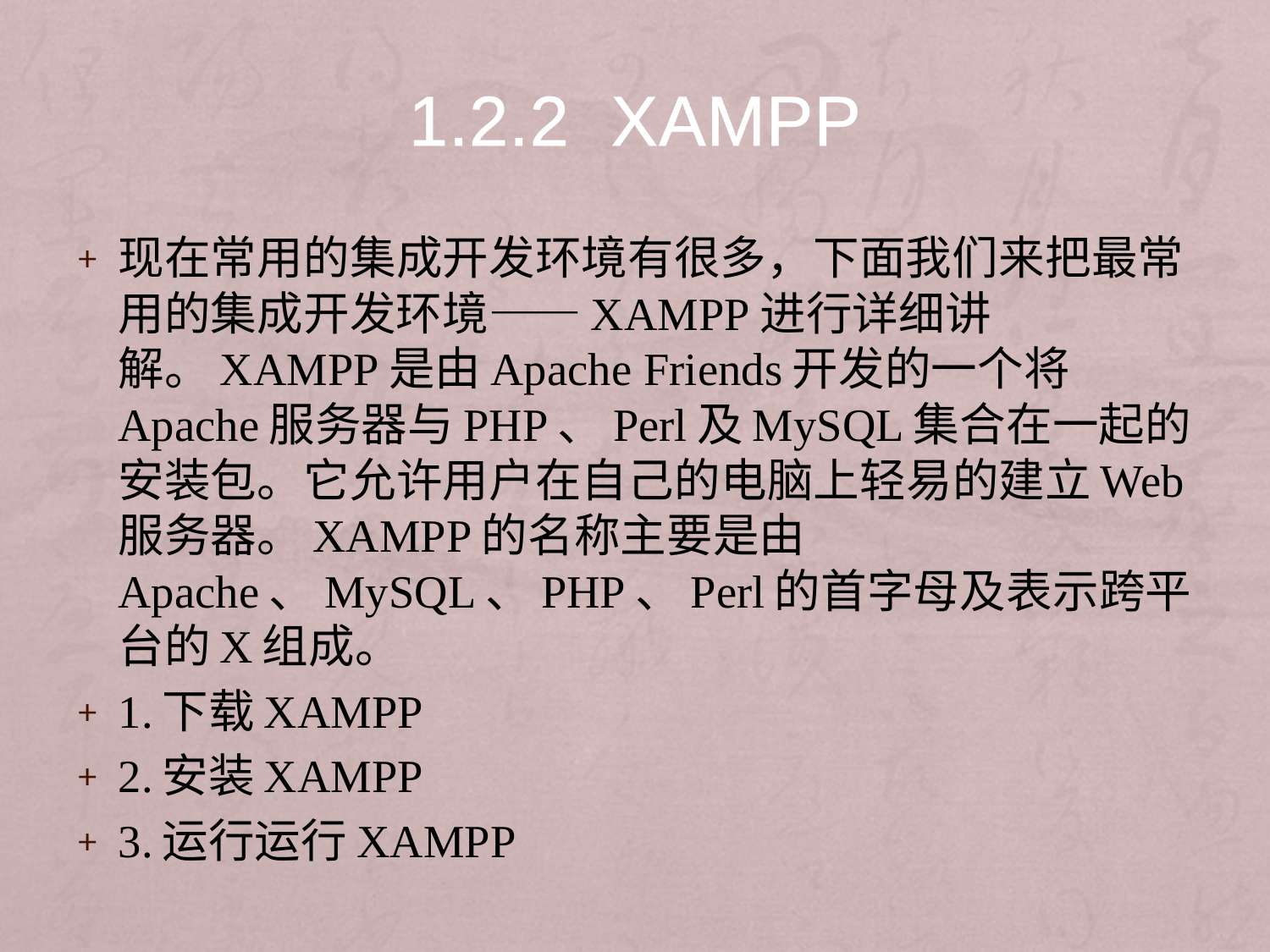

# 1.2.2  XAMPP
现在常用的集成开发环境有很多，下面我们来把最常用的集成开发环境——XAMPP进行详细讲解。XAMPP是由Apache Friends开发的一个将Apache服务器与PHP、Perl及MySQL集合在一起的安装包。它允许用户在自己的电脑上轻易的建立Web服务器。XAMPP的名称主要是由Apache、MySQL、PHP、Perl的首字母及表示跨平台的X组成。
1.下载XAMPP
2.安装XAMPP
3.运行运行XAMPP